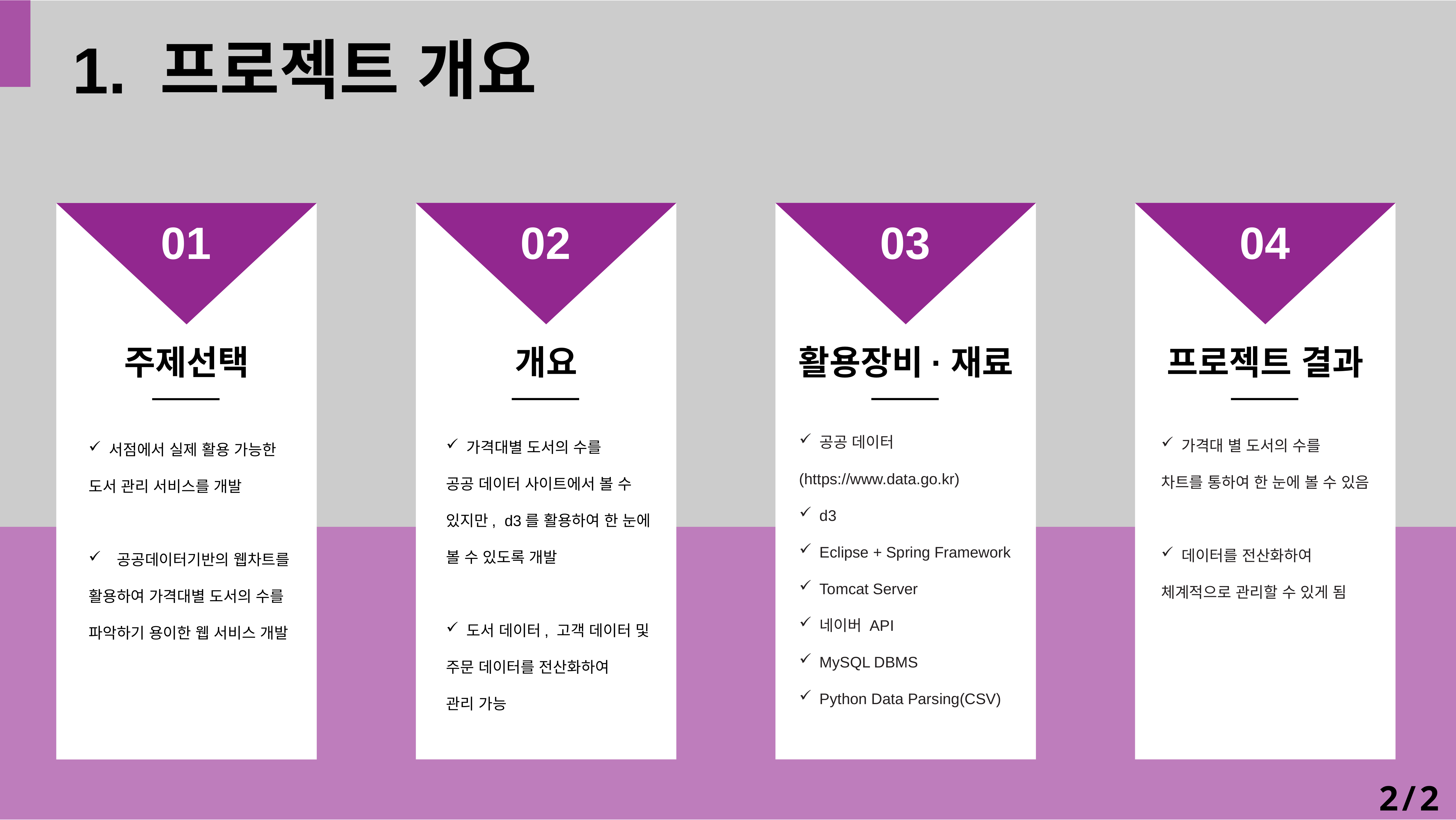

1. 프로젝트 개요

02
03
04
01
개요
활용장비·재료
프로젝트 결과
주제선택

공공 데이터
(https://www.data.go.kr)
d3
Eclipse + Spring Framework
Tomcat Server
네이버 API
MySQL DBMS
Python Data Parsing(CSV)

가격대 별 도서의 수를
차트를 통하여 한 눈에 볼 수 있음

데이터를 전산화하여
체계적으로 관리할 수 있게 됨

가격대별 도서의 수를
공공 데이터 사이트에서 볼 수
있지만,  d3를 활용하여 한 눈에
볼 수 있도록 개발

도서 데이터, 고객 데이터 및
주문 데이터를 전산화하여
관리 가능

서점에서 실제 활용 가능한
도서 관리 서비스를 개발

 공공데이터기반의 웹차트를
활용하여 가격대별 도서의 수를
파악하기 용이한 웹 서비스 개발

2/29